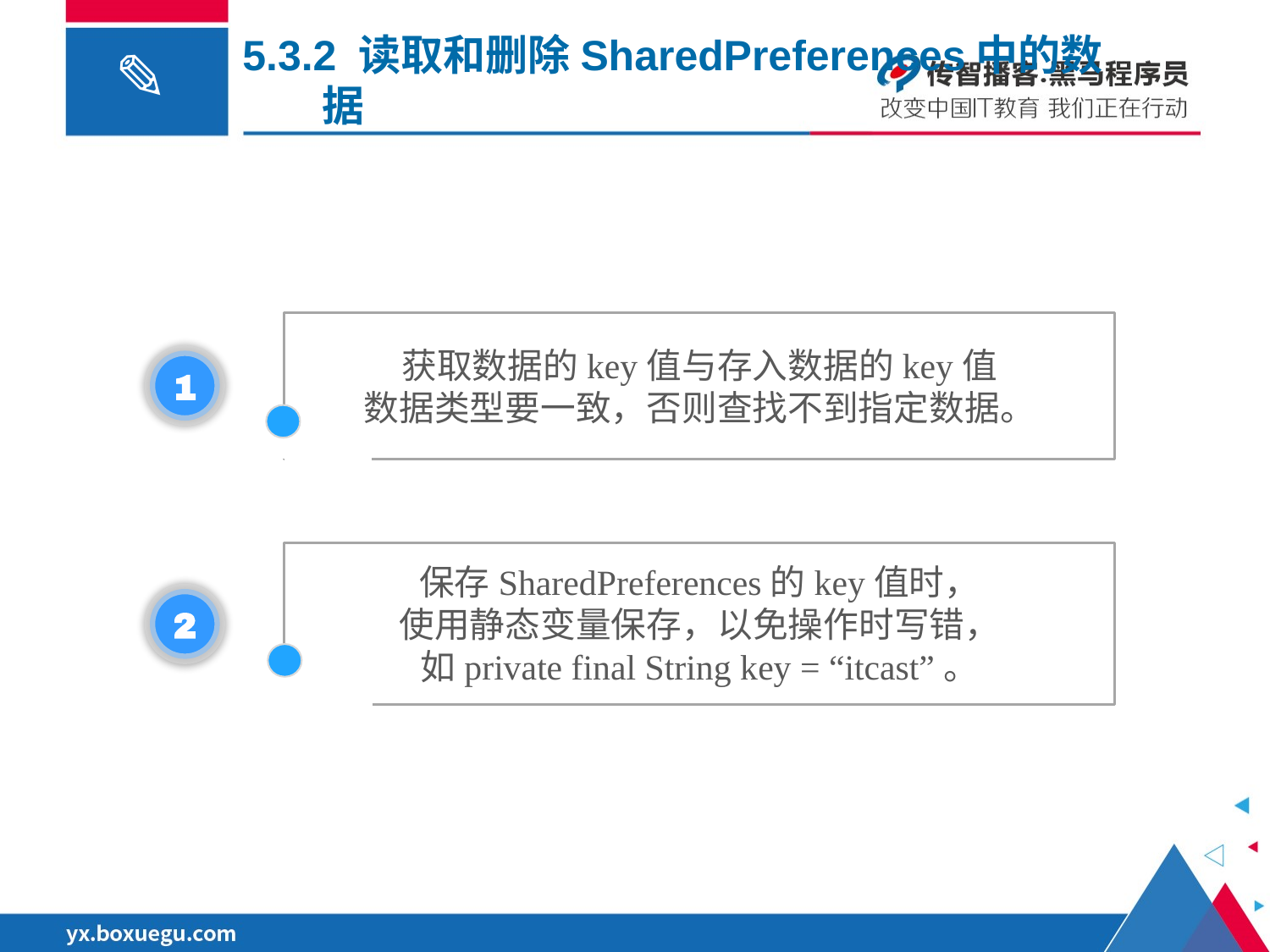

5.3.2 读取和删除SharedPreferences中的数据

获取数据的key值与存入数据的key值
数据类型要一致，否则查找不到指定数据。

1
保存SharedPreferences的key值时，
使用静态变量保存，以免操作时写错，
如private final String key = “itcast”。

2